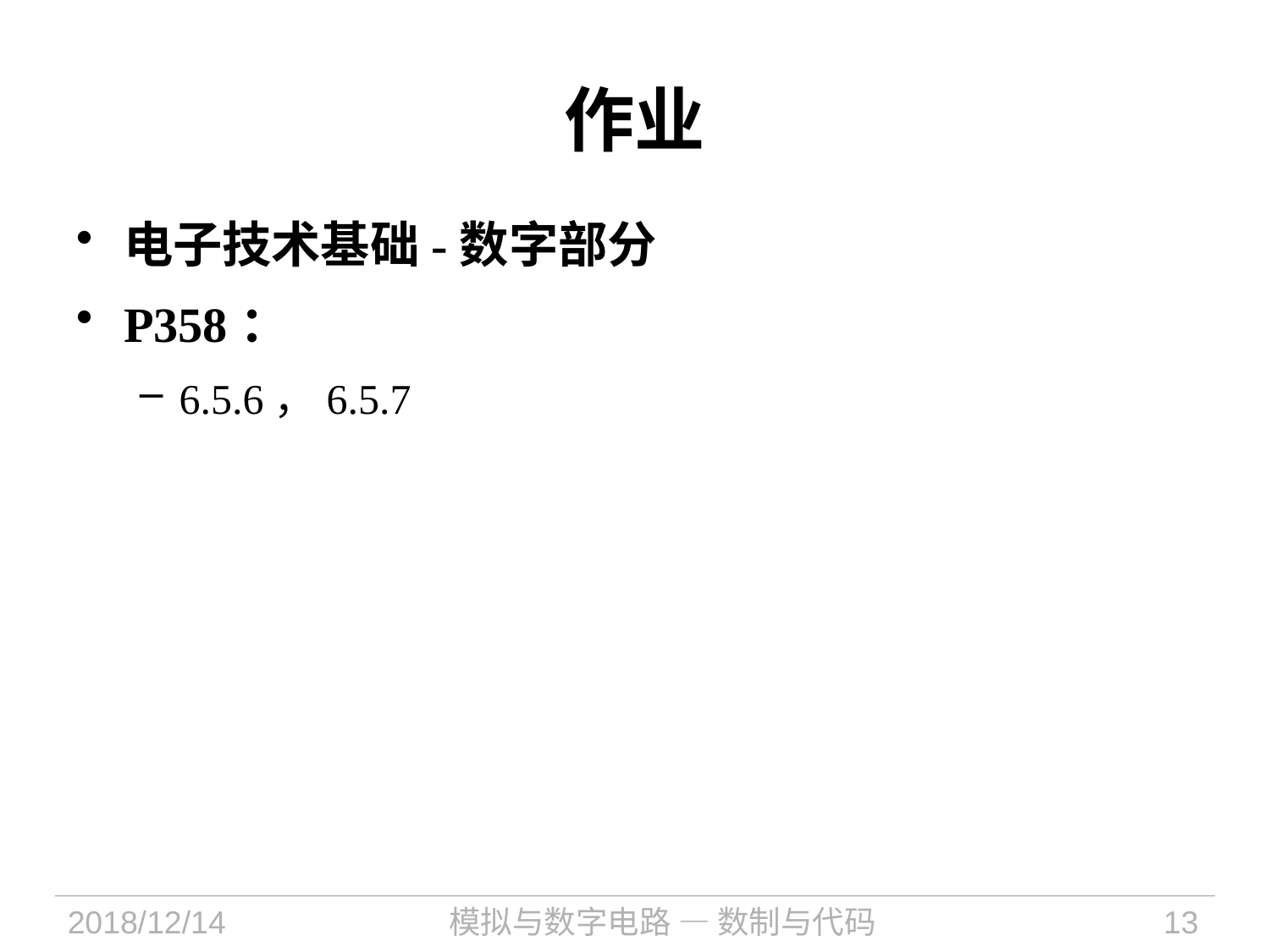

# 作业
电子技术基础-数字部分
P358：
6.5.6，6.5.7
2018/12/14
模拟与数字电路 — 数制与代码
13